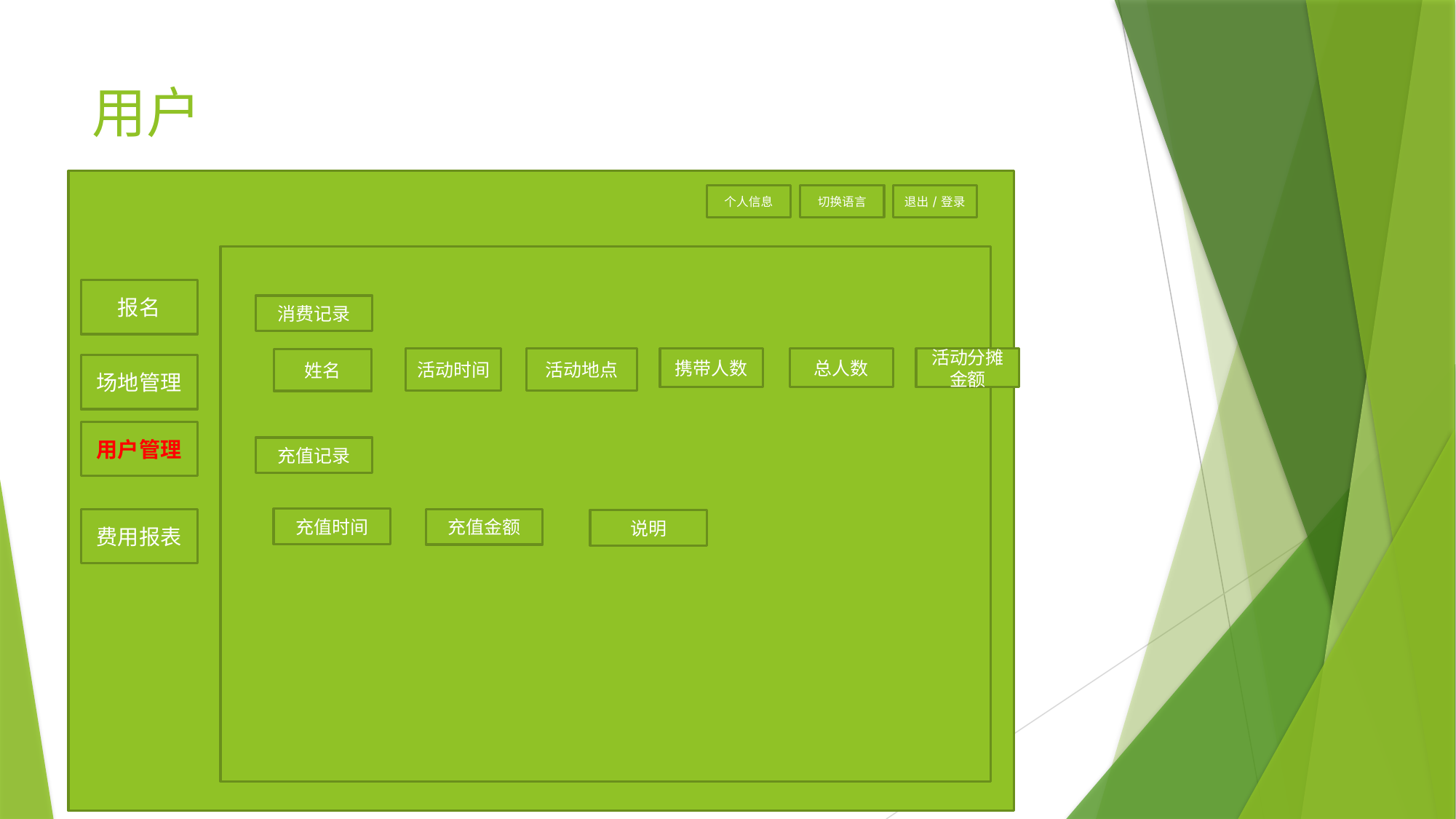

# 用户

个人信息
切换语言
退出/登录

报名
消费记录
活动时间
活动地点
总人数
活动分摊金额
携带人数
姓名
场地管理
用户管理
充值记录
充值时间
充值金额
费用报表
说明